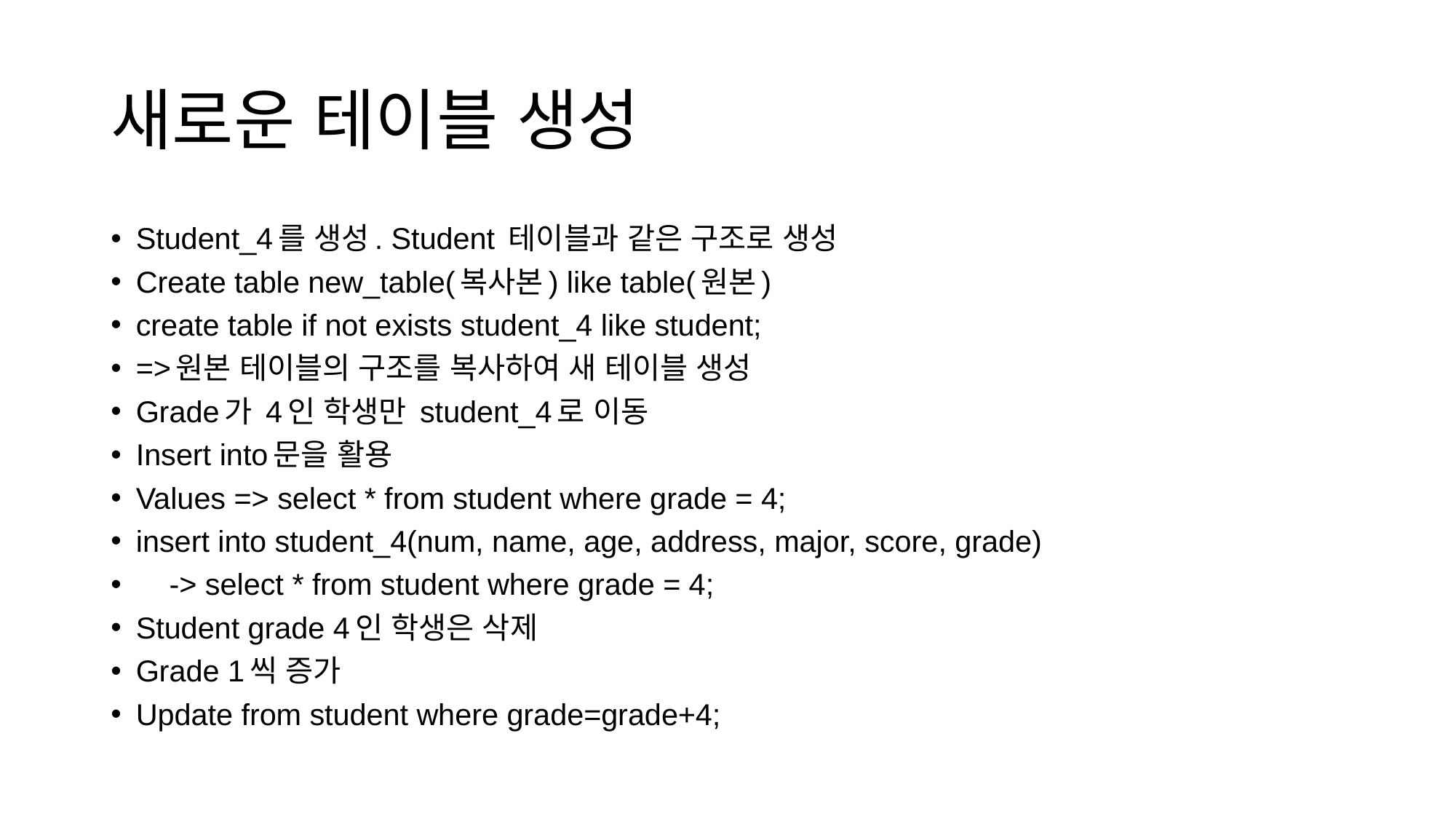

# 새로운 테이블 생성
Student_4를 생성. Student 테이블과 같은 구조로 생성
Create table new_table(복사본) like table(원본)
create table if not exists student_4 like student;
=>원본 테이블의 구조를 복사하여 새 테이블 생성
Grade가 4인 학생만 student_4로 이동
Insert into문을 활용
Values => select * from student where grade = 4;
insert into student_4(num, name, age, address, major, score, grade)
    -> select * from student where grade = 4;
Student grade 4인 학생은 삭제
Grade 1씩 증가
Update from student where grade=grade+4;